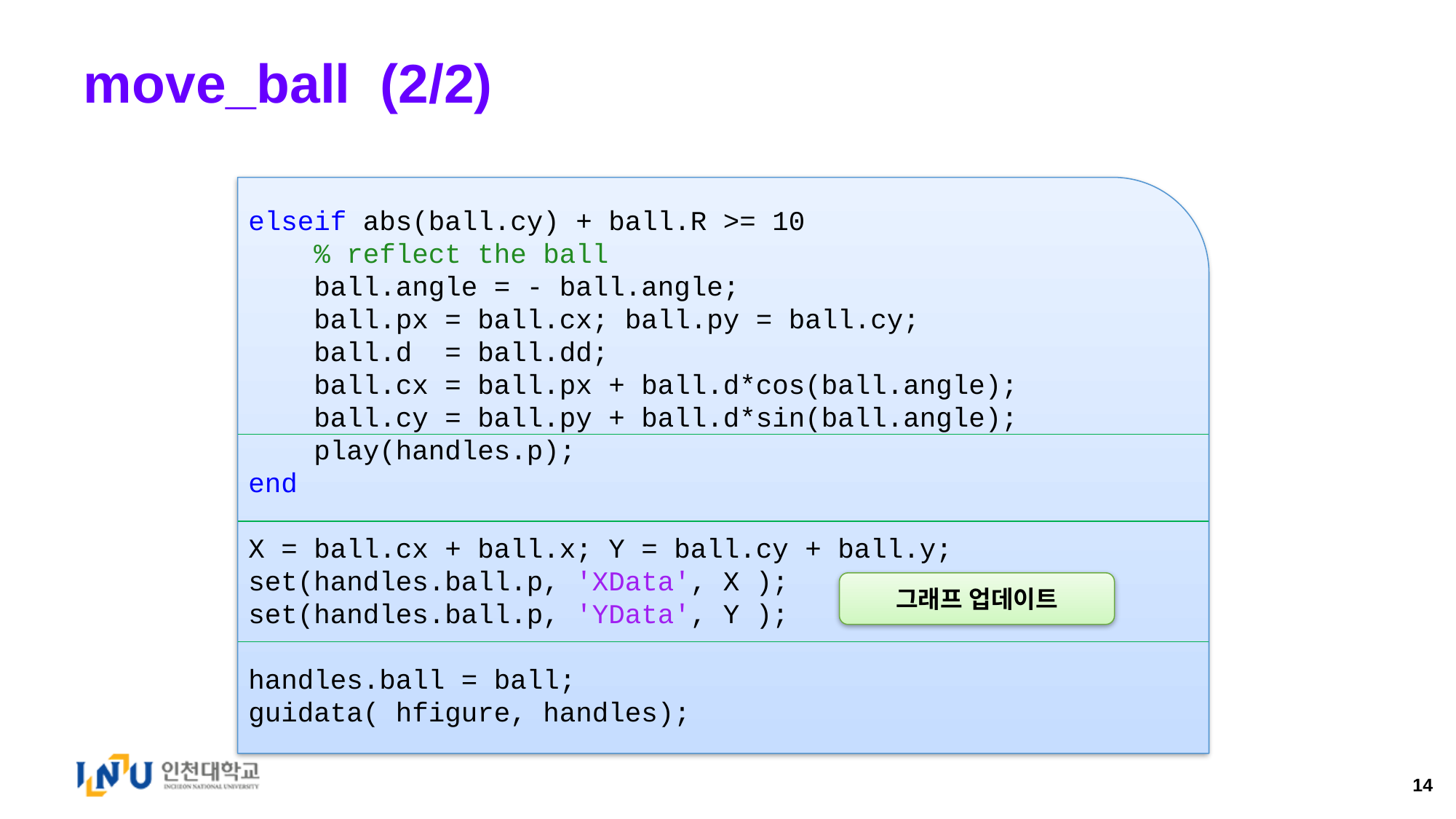

# move_ball  (2/2)

elseif abs(ball.cy) + ball.R >= 10
    % reflect the ball
    ball.angle = - ball.angle;
    ball.px = ball.cx; ball.py = ball.cy;
    ball.d  = ball.dd;
    ball.cx = ball.px + ball.d*cos(ball.angle);
    ball.cy = ball.py + ball.d*sin(ball.angle);
    play(handles.p);
end

X = ball.cx + ball.x; Y = ball.cy + ball.y;
set(handles.ball.p, 'XData', X );
set(handles.ball.p, 'YData', Y );

handles.ball = ball;
guidata( hfigure, handles);
그래프 업데이트
14